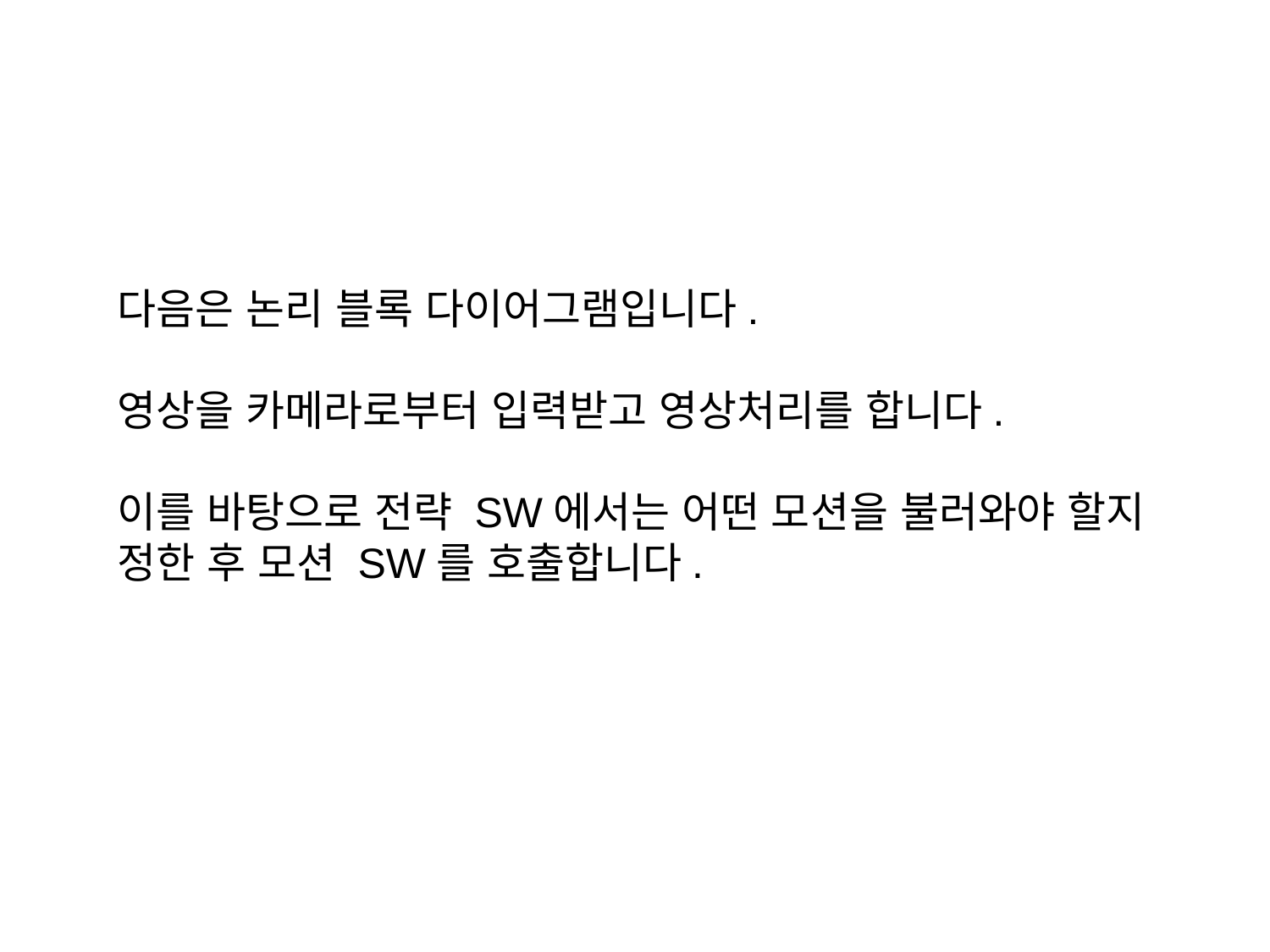

다음은 논리 블록 다이어그램입니다.

영상을 카메라로부터 입력받고 영상처리를 합니다.

이를 바탕으로 전략 SW에서는 어떤 모션을 불러와야 할지 정한 후 모션 SW를 호출합니다.